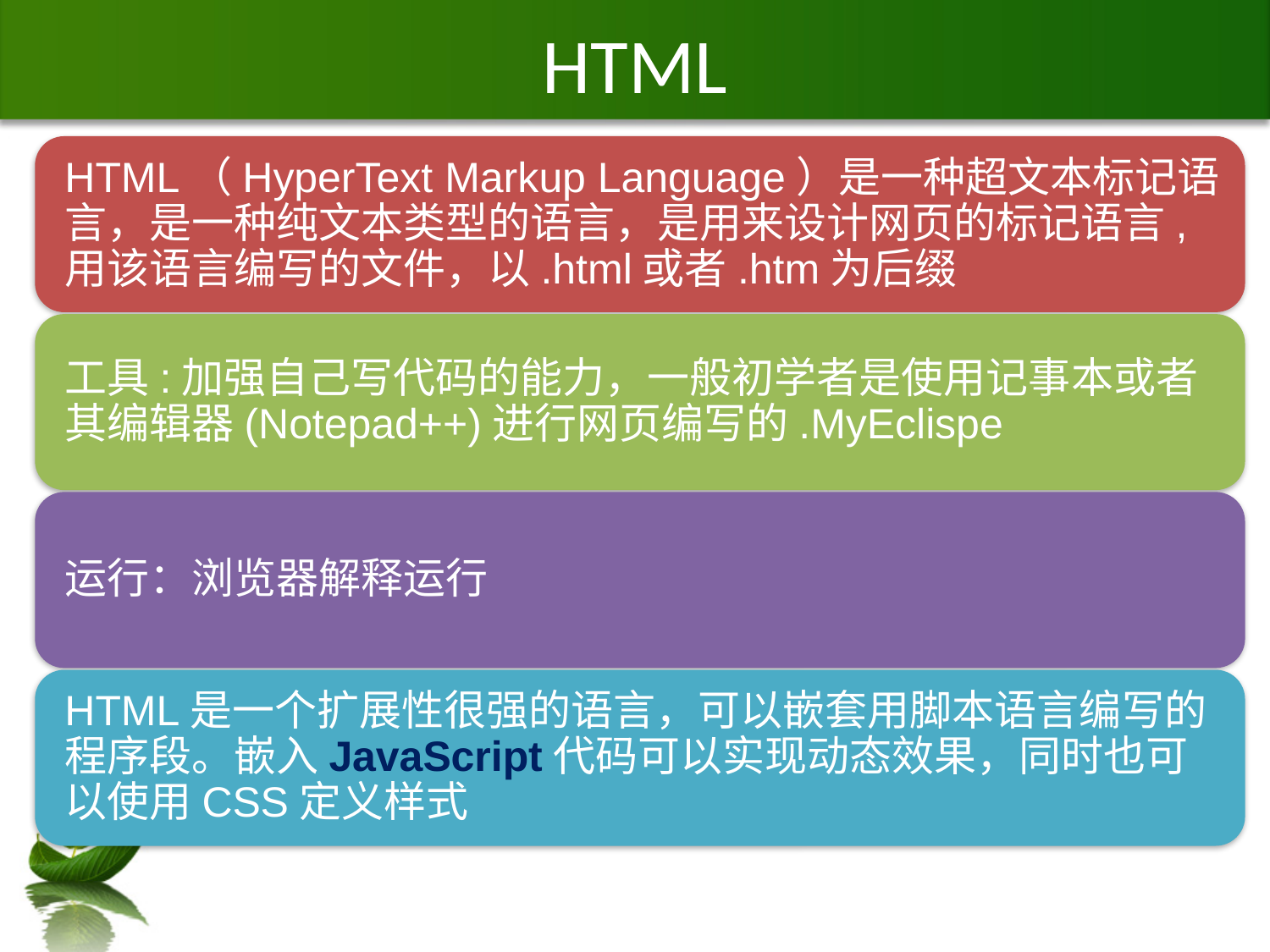

# HTML
HTML（HyperText Markup Language）是一种超文本标记语言，是一种纯文本类型的语言，是用来设计网页的标记语言,用该语言编写的文件，以.html或者.htm为后缀
工具:加强自己写代码的能力，一般初学者是使用记事本或者其编辑器(Notepad++)进行网页编写的.MyEclispe
运行：浏览器解释运行
HTML是一个扩展性很强的语言，可以嵌套用脚本语言编写的程序段。嵌入JavaScript代码可以实现动态效果，同时也可以使用CSS定义样式